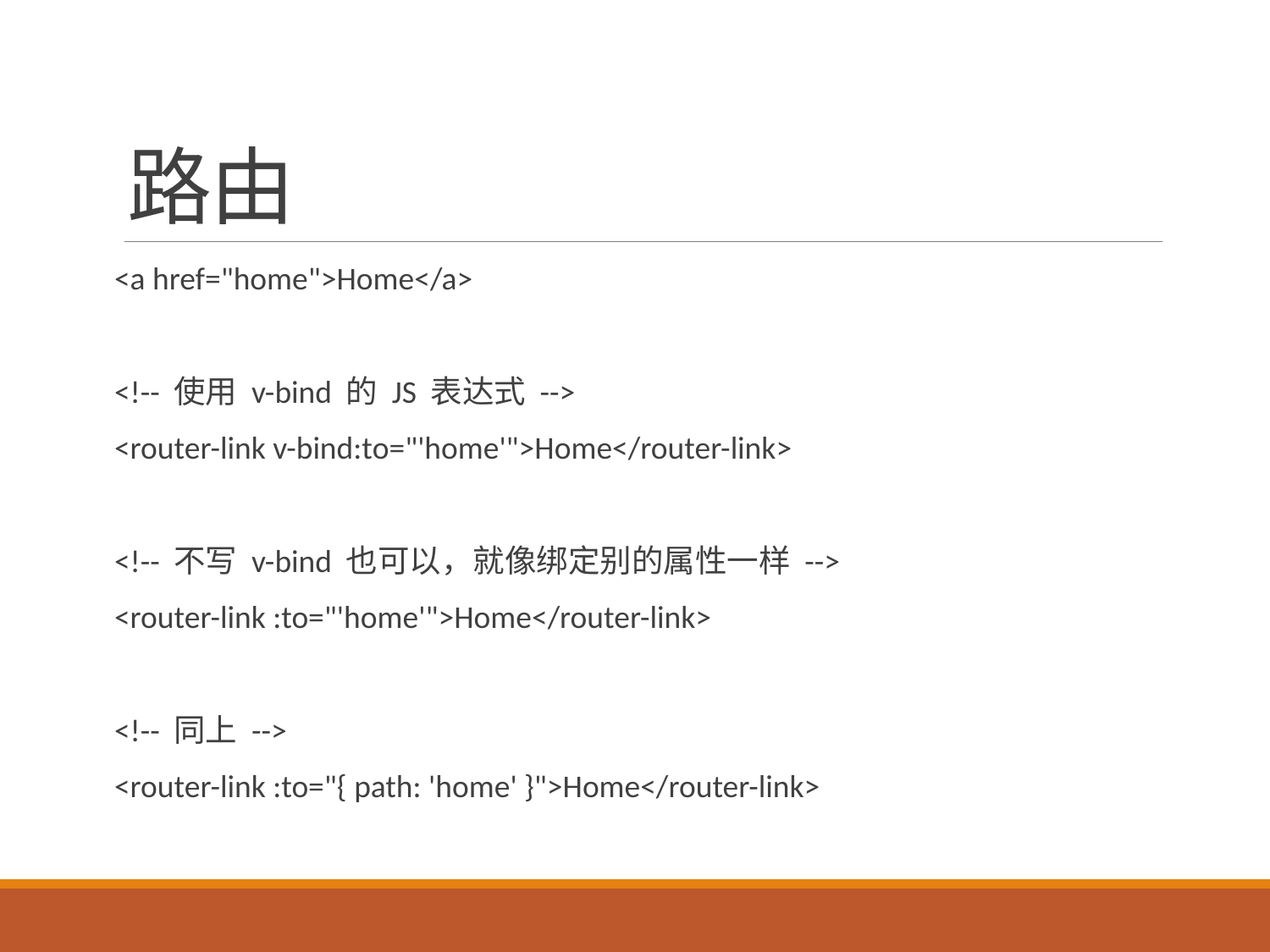

# 路由
<a href="home">Home</a>

<!-- 使用 v-bind 的 JS 表达式 -->
<router-link v-bind:to="'home'">Home</router-link>

<!-- 不写 v-bind 也可以，就像绑定别的属性一样 -->
<router-link :to="'home'">Home</router-link>

<!-- 同上 -->
<router-link :to="{ path: 'home' }">Home</router-link>